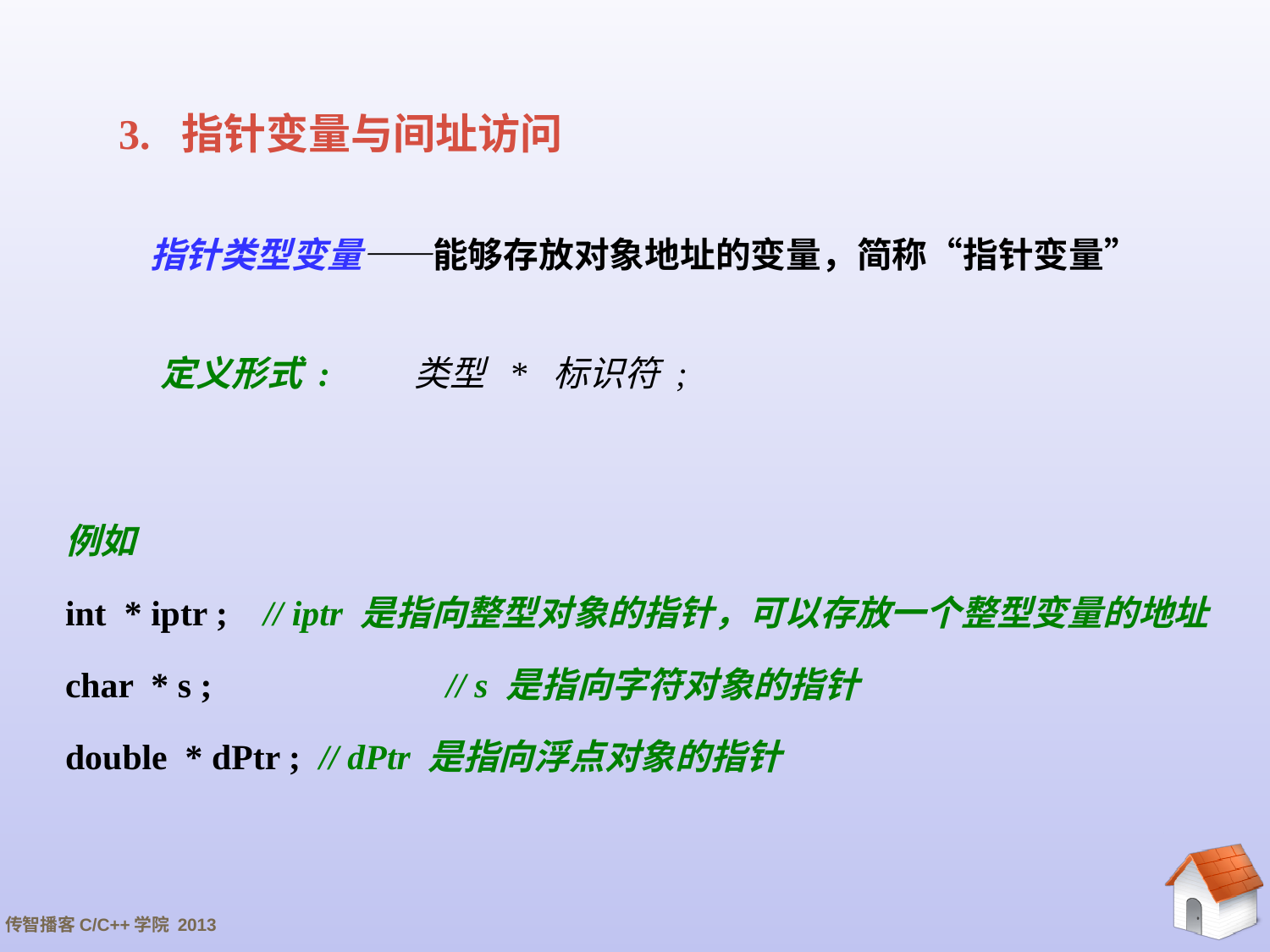

3.  指针变量与间址访问
指针类型变量——能够存放对象地址的变量，简称“指针变量”
定义形式 :	类型  *  标识符 ;
例如
int  * iptr ;    // iptr 是指向整型对象的指针，可以存放一个整型变量的地址
char  * s ;		// s 是指向字符对象的指针
double  * dPtr ;	// dPtr 是指向浮点对象的指针